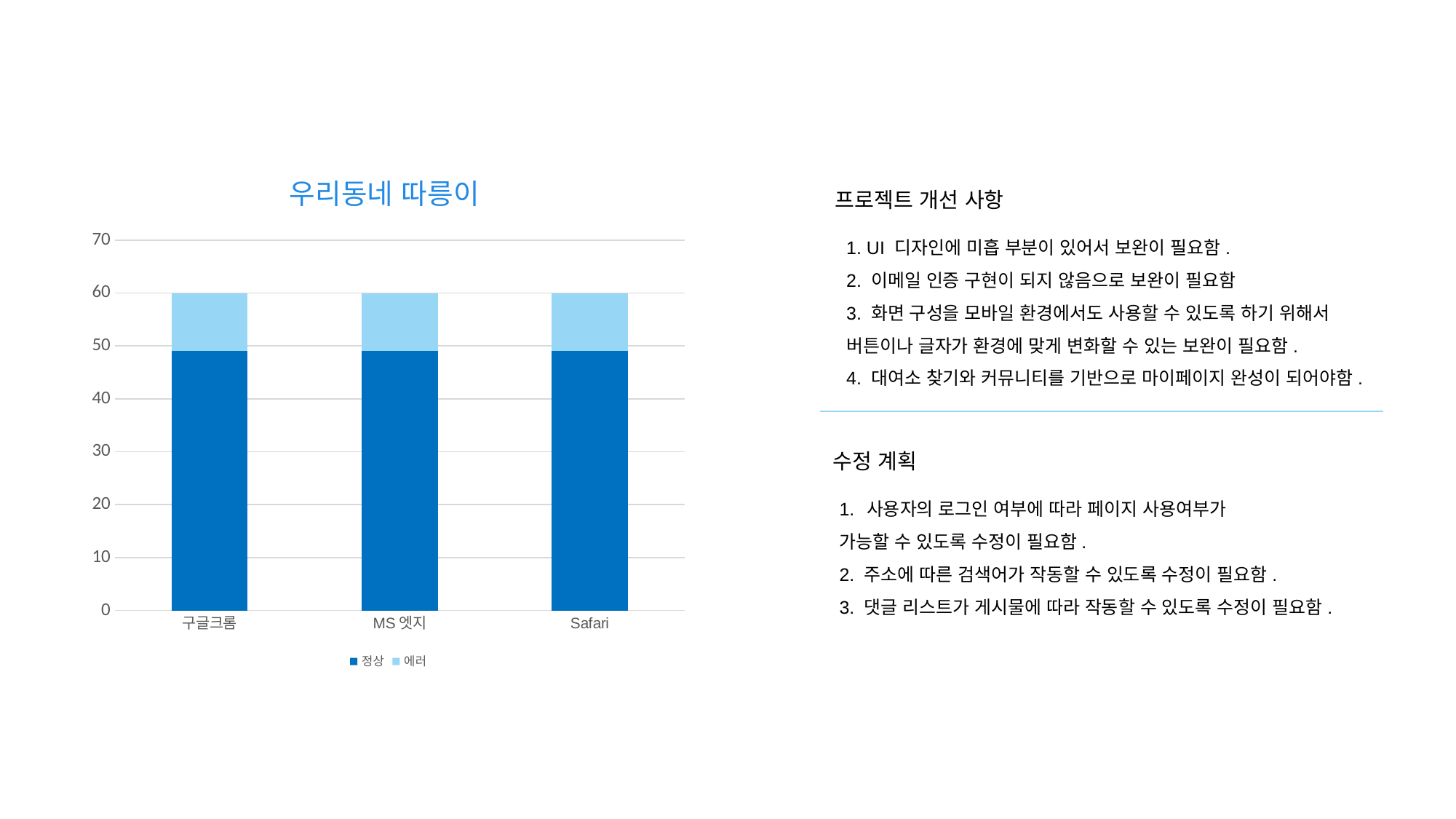

### Chart: 우리동네 따릉이

| Category | 정상 | 에러 |
|---|---|---|
| 구글크롬 | 49.0 | 11.0 |
| MS엣지 | 49.0 | 11.0 |
| Safari | 49.0 | 11.0 |
프로젝트 개선 사항
1. UI 디자인에 미흡 부분이 있어서 보완이 필요함.
2. 이메일 인증 구현이 되지 않음으로 보완이 필요함
3. 화면 구성을 모바일 환경에서도 사용할 수 있도록 하기 위해서
버튼이나 글자가 환경에 맞게 변화할 수 있는 보완이 필요함.
4. 대여소 찾기와 커뮤니티를 기반으로 마이페이지 완성이 되어야함.
수정 계획
사용자의 로그인 여부에 따라 페이지 사용여부가
가능할 수 있도록 수정이 필요함.
2. 주소에 따른 검색어가 작동할 수 있도록 수정이 필요함.
3. 댓글 리스트가 게시물에 따라 작동할 수 있도록 수정이 필요함.